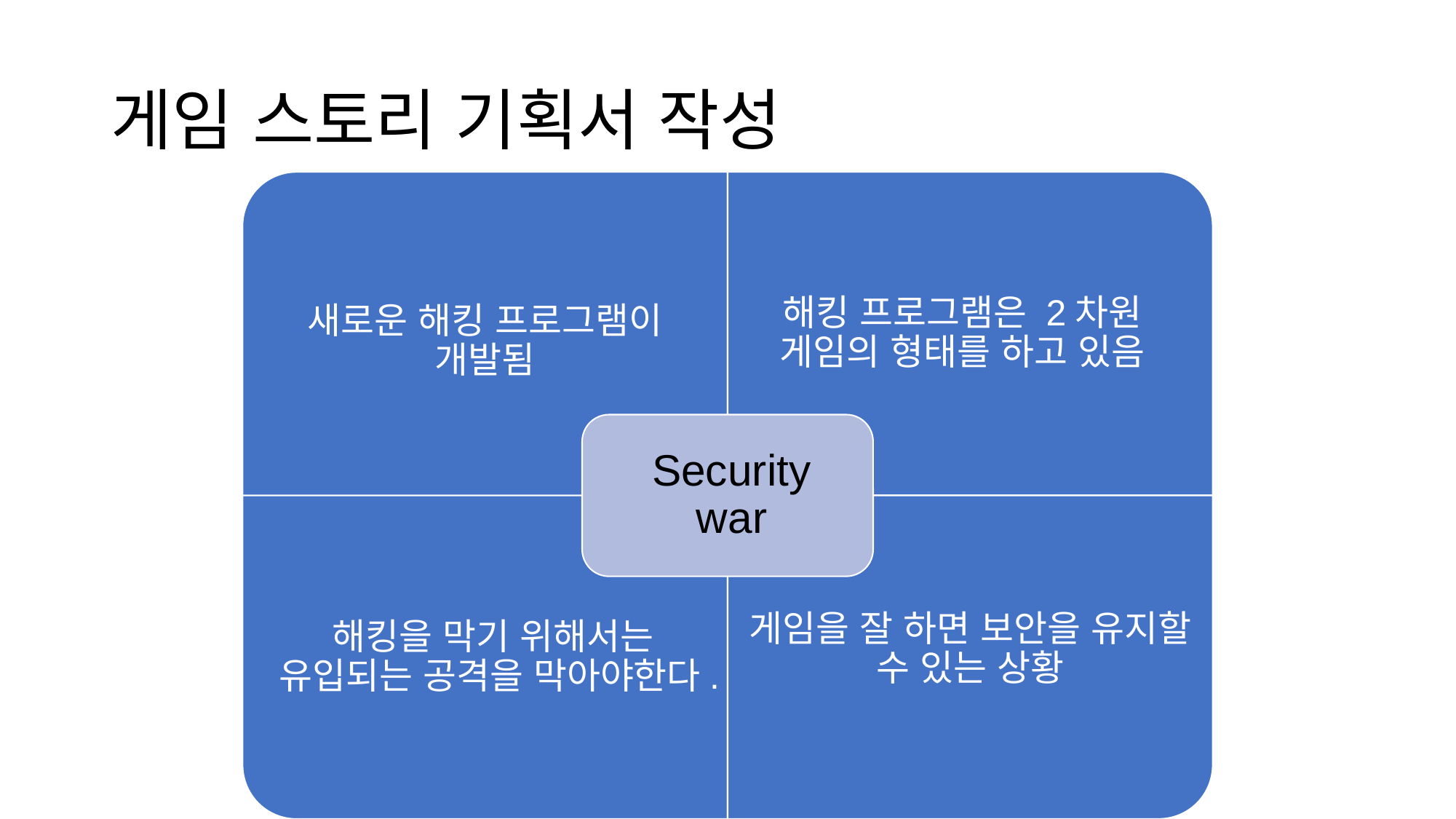

# 게임 스토리 기획서 작성
새로운 해킹 프로그램이
개발됨
해킹 프로그램은 2차원
게임의 형태를 하고 있음
해킹을 막기 위해서는 유입되는 공격을 막아야한다.
게임을 잘 하면 보안을 유지할 수 있는 상황
Security war